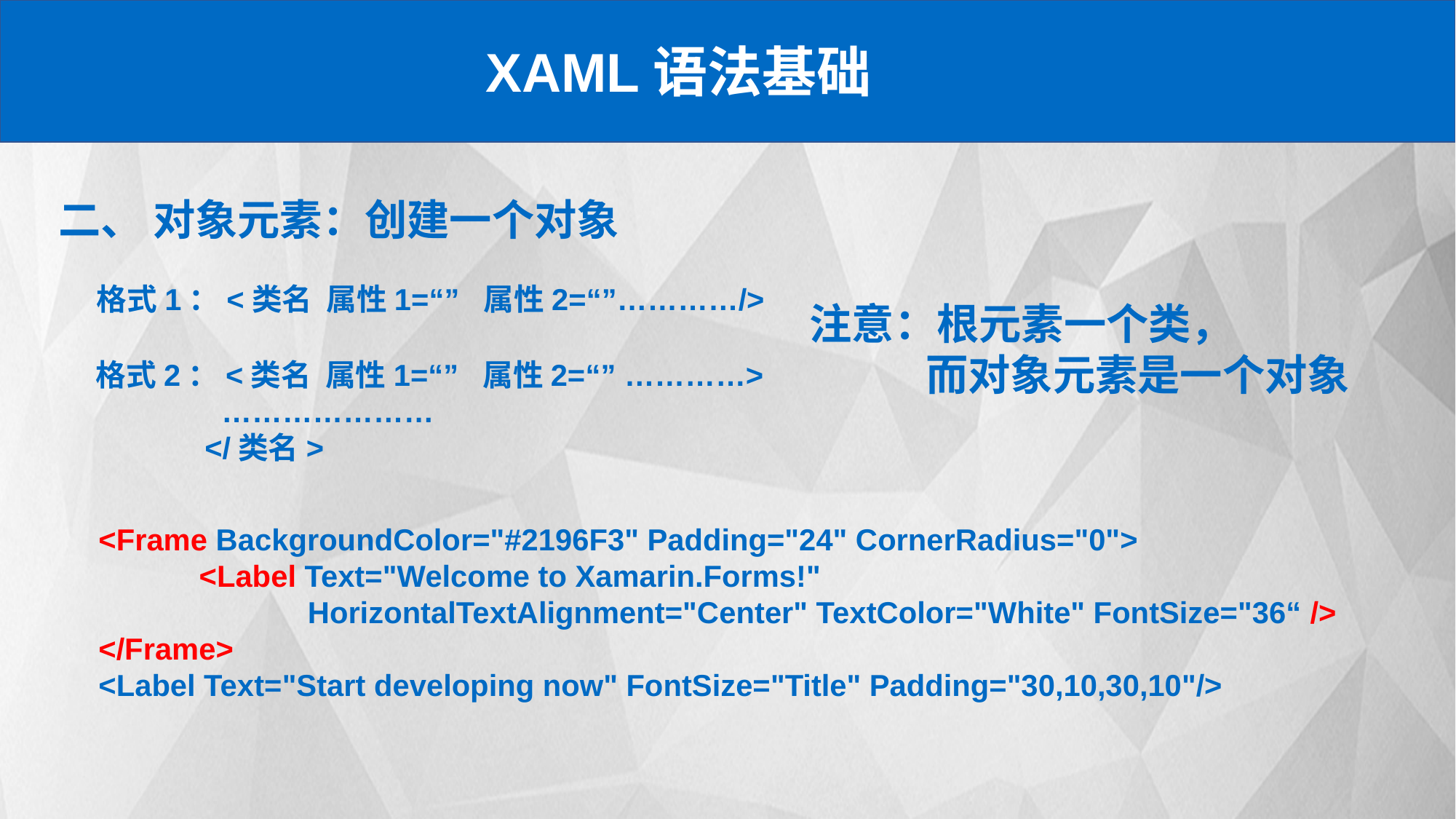

XAML语法基础
二、 对象元素：创建一个对象
格式1：<类名  属性1=“”  属性2=“”…………/>
注意：根元素一个类，
           而对象元素是一个对象
格式2：<类名  属性1=“”  属性2=“” …………>
               …………………
             </类名>
<Frame BackgroundColor="#2196F3" Padding="24" CornerRadius="0">
            <Label Text="Welcome to Xamarin.Forms!"
                         HorizontalTextAlignment="Center" TextColor="White" FontSize="36“ />
</Frame>
<Label Text="Start developing now" FontSize="Title" Padding="30,10,30,10"/>